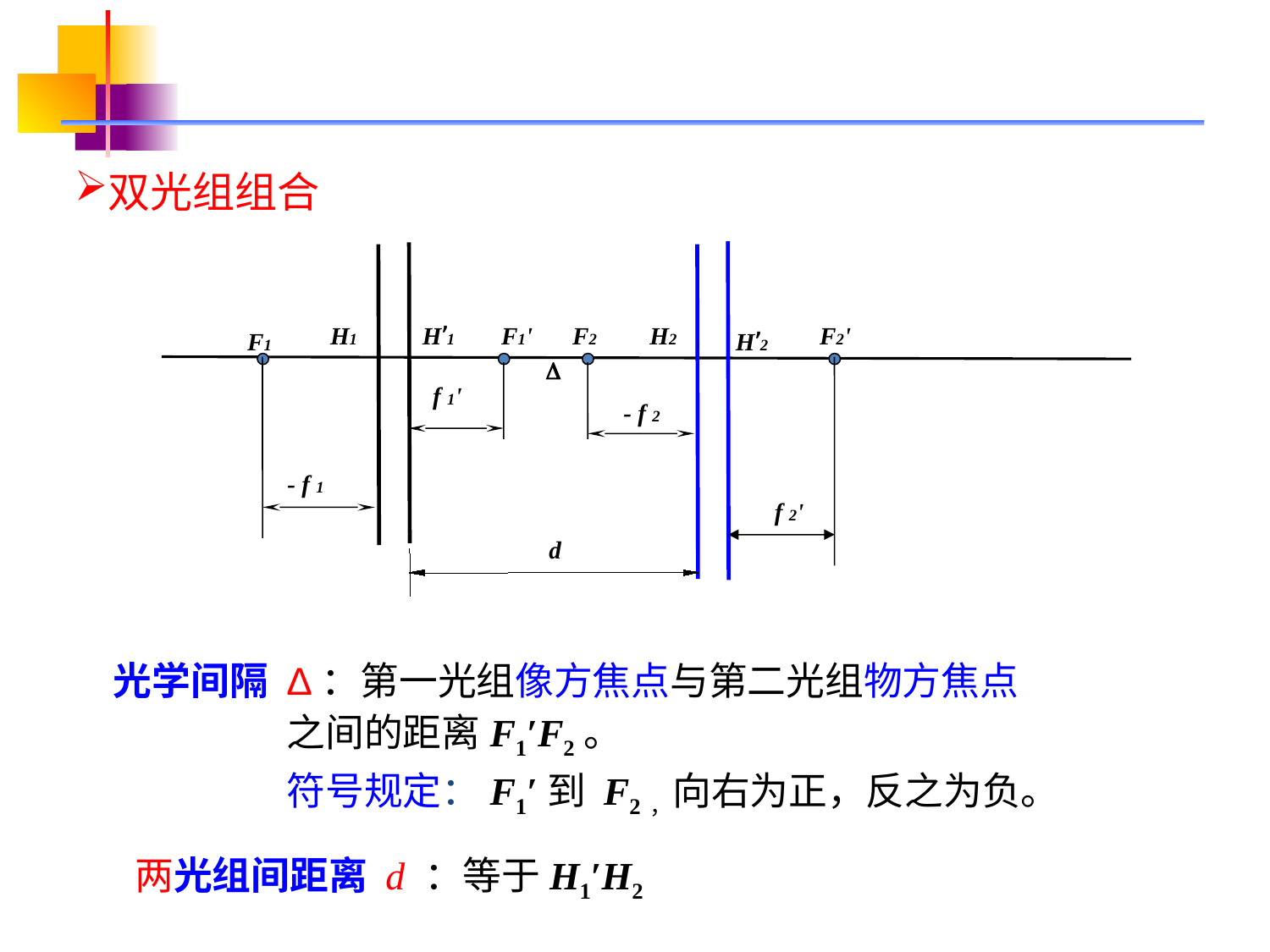

双光组组合

H1
H’1
F1'
F2
H2
F2'
F1
H’2
2

Δ

 f 1'
- f 2

- f 1
 f 2'

d

         光学间隔 Δ：第一光组像方焦点与第二光组物方焦点
                             之间的距离F1′F2。
                             符号规定：F1′到 F2，向右为正，反之为负。
   两光组间距离 d ：等于H1′H2